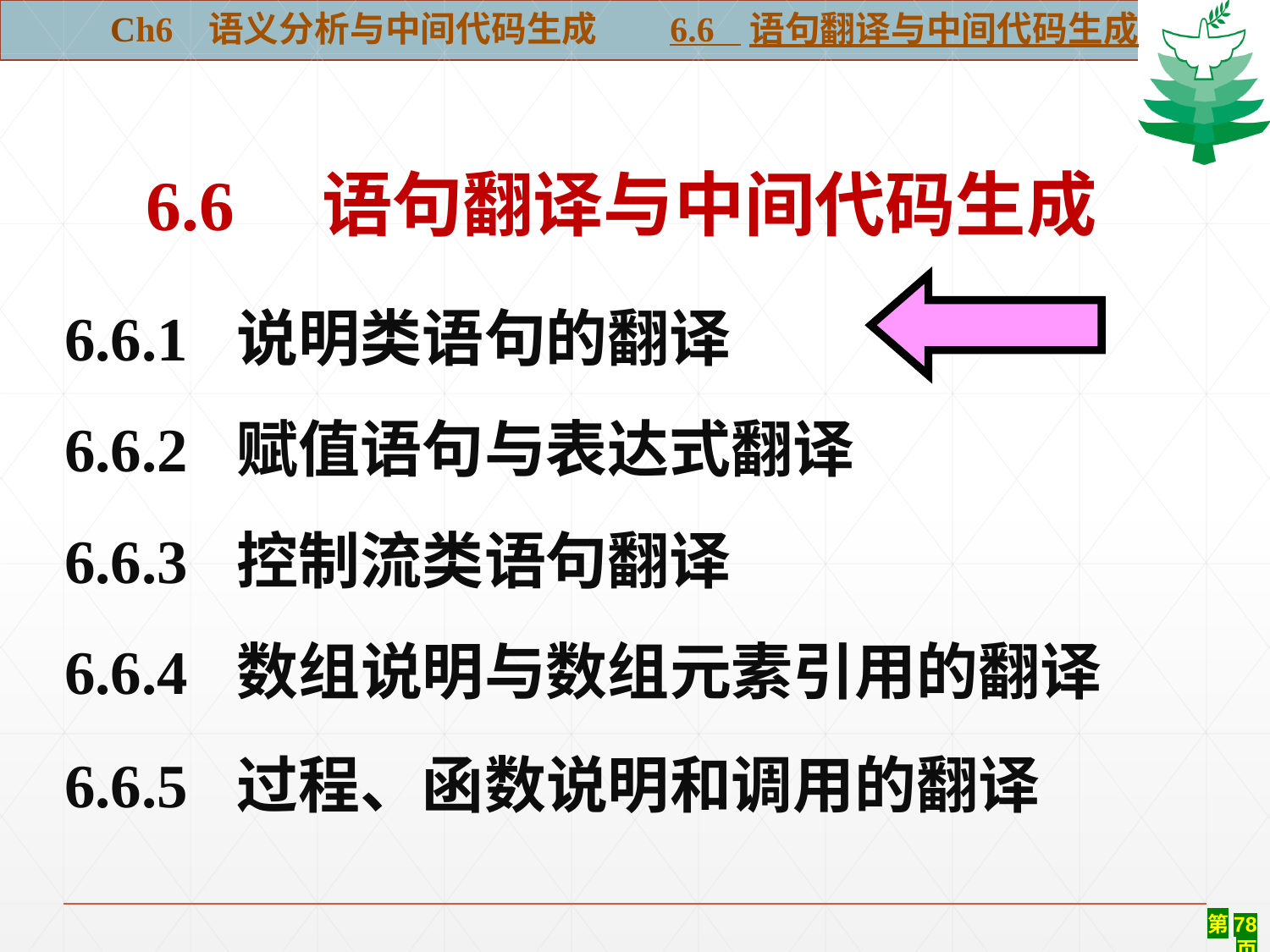

Ch6   语义分析与中间代码生成        6.6   语句翻译与中间代码生成

6.6    语句翻译与中间代码生成

6.6.1  说明类语句的翻译
6.6.2  赋值语句与表达式翻译
6.6.3  控制流类语句翻译
6.6.4  数组说明与数组元素引用的翻译
6.6.5  过程、函数说明和调用的翻译